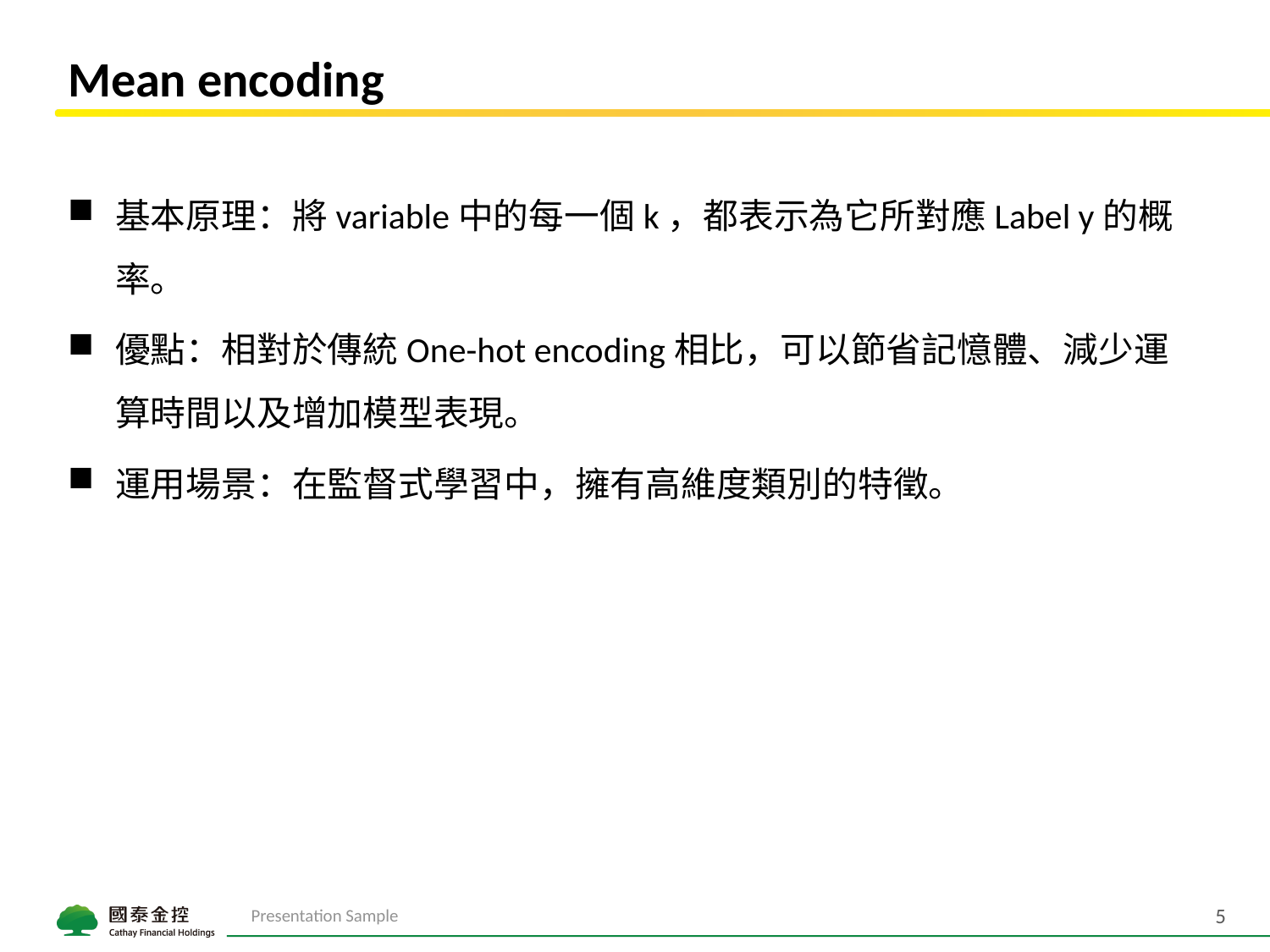

# Mean encoding
基本原理：將variable中的每一個k，都表示為它所對應Label y的概率。
優點：相對於傳統One-hot encoding相比，可以節省記憶體、減少運算時間以及增加模型表現。
運用場景：在監督式學習中，擁有高維度類別的特徵。
5
Presentation Sample